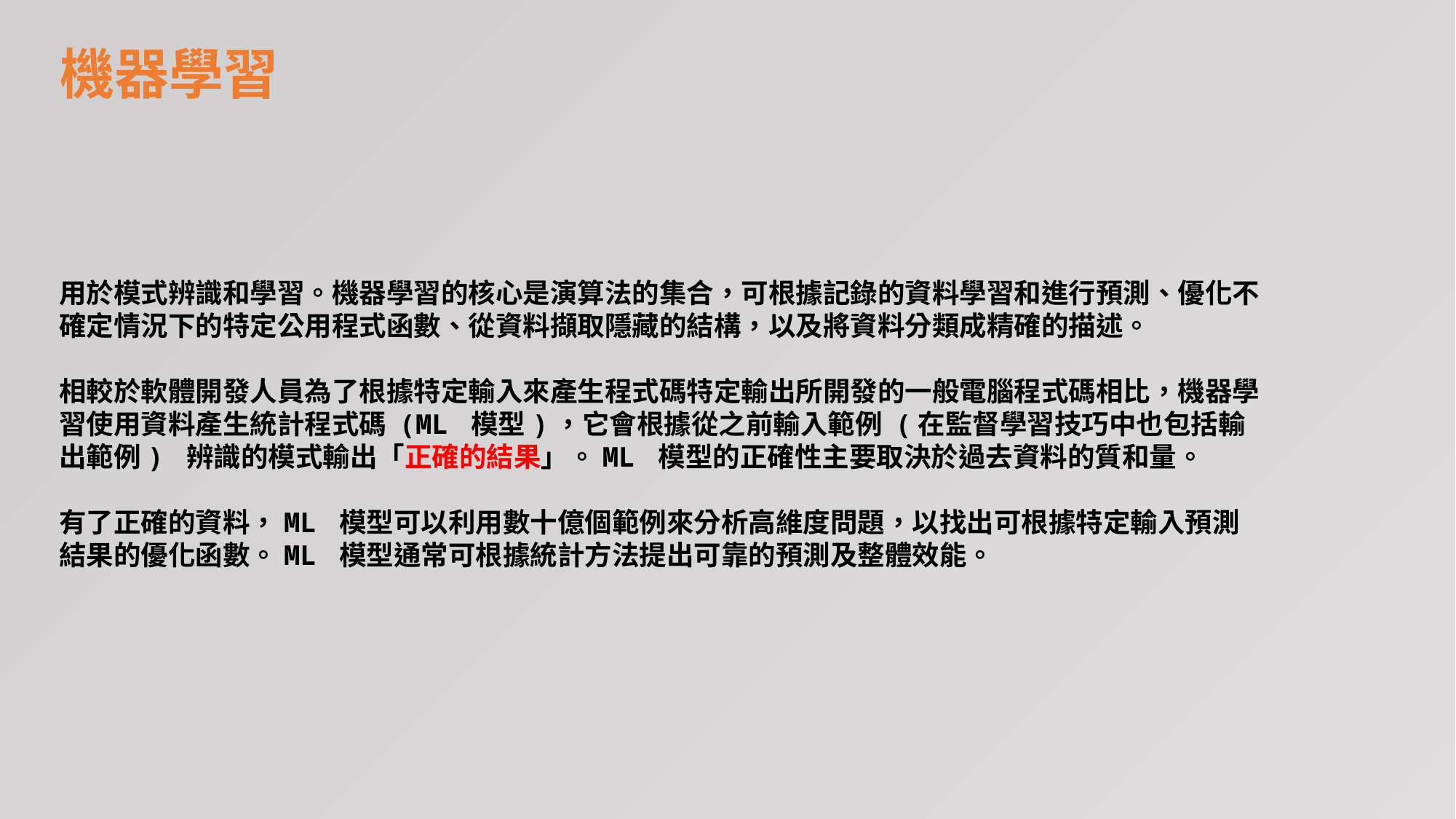

機器學習
用於模式辨識和學習。機器學習的核心是演算法的集合，可根據記錄的資料學習和進行預測、優化不確定情況下的特定公用程式函數、從資料擷取隱藏的結構，以及將資料分類成精確的描述。

相較於軟體開發人員為了根據特定輸入來產生程式碼特定輸出所開發的一般電腦程式碼相比，機器學習使用資料產生統計程式碼 (ML 模型)，它會根據從之前輸入範例 (在監督學習技巧中也包括輸出範例) 辨識的模式輸出「正確的結果」。ML 模型的正確性主要取決於過去資料的質和量。

有了正確的資料，ML 模型可以利用數十億個範例來分析高維度問題，以找出可根據特定輸入預測結果的優化函數。ML 模型通常可根據統計方法提出可靠的預測及整體效能。